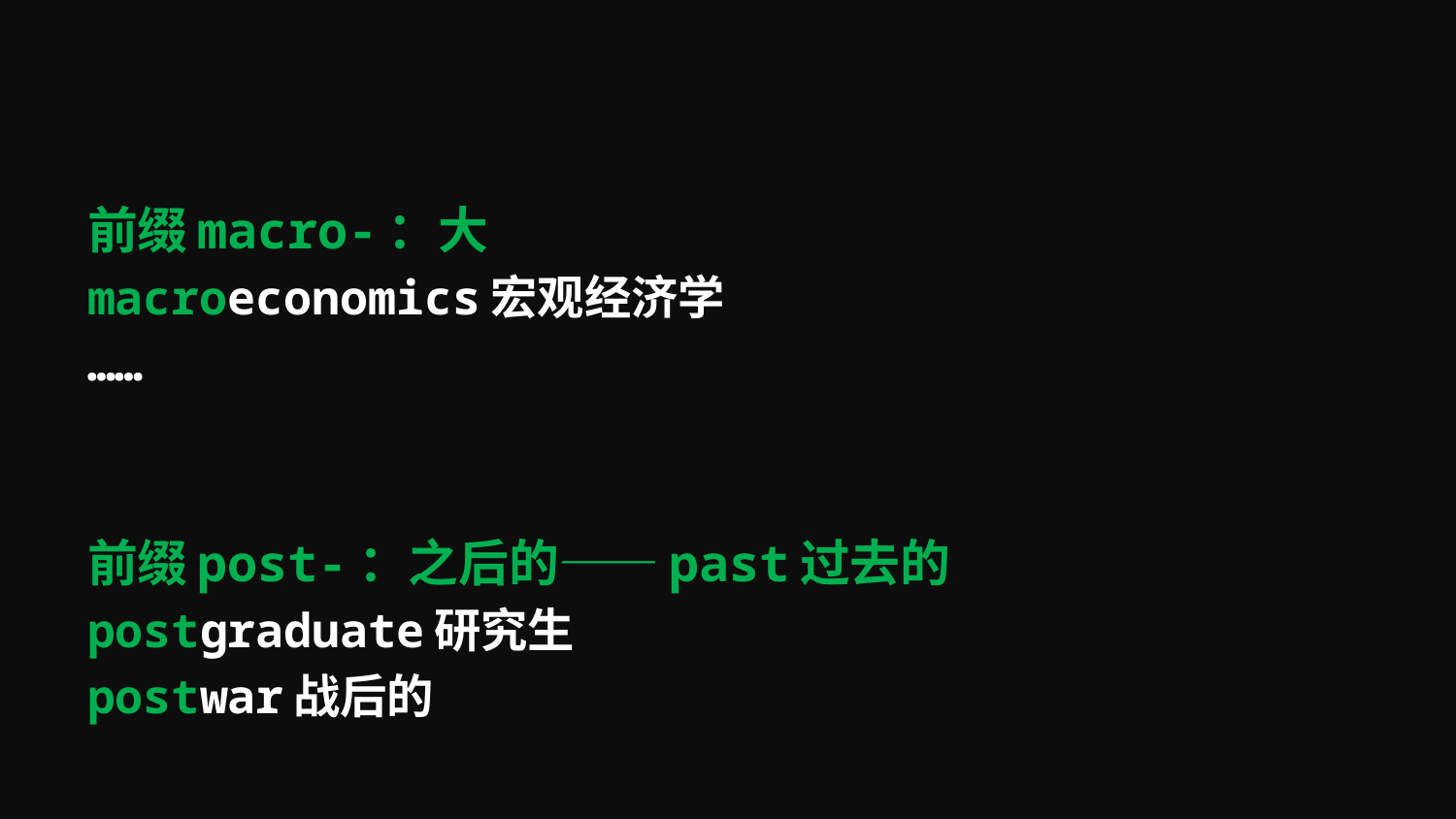

#
前缀macro-：大
macroeconomics宏观经济学
……

前缀post-：之后的——past过去的
postgraduate研究生
postwar战后的